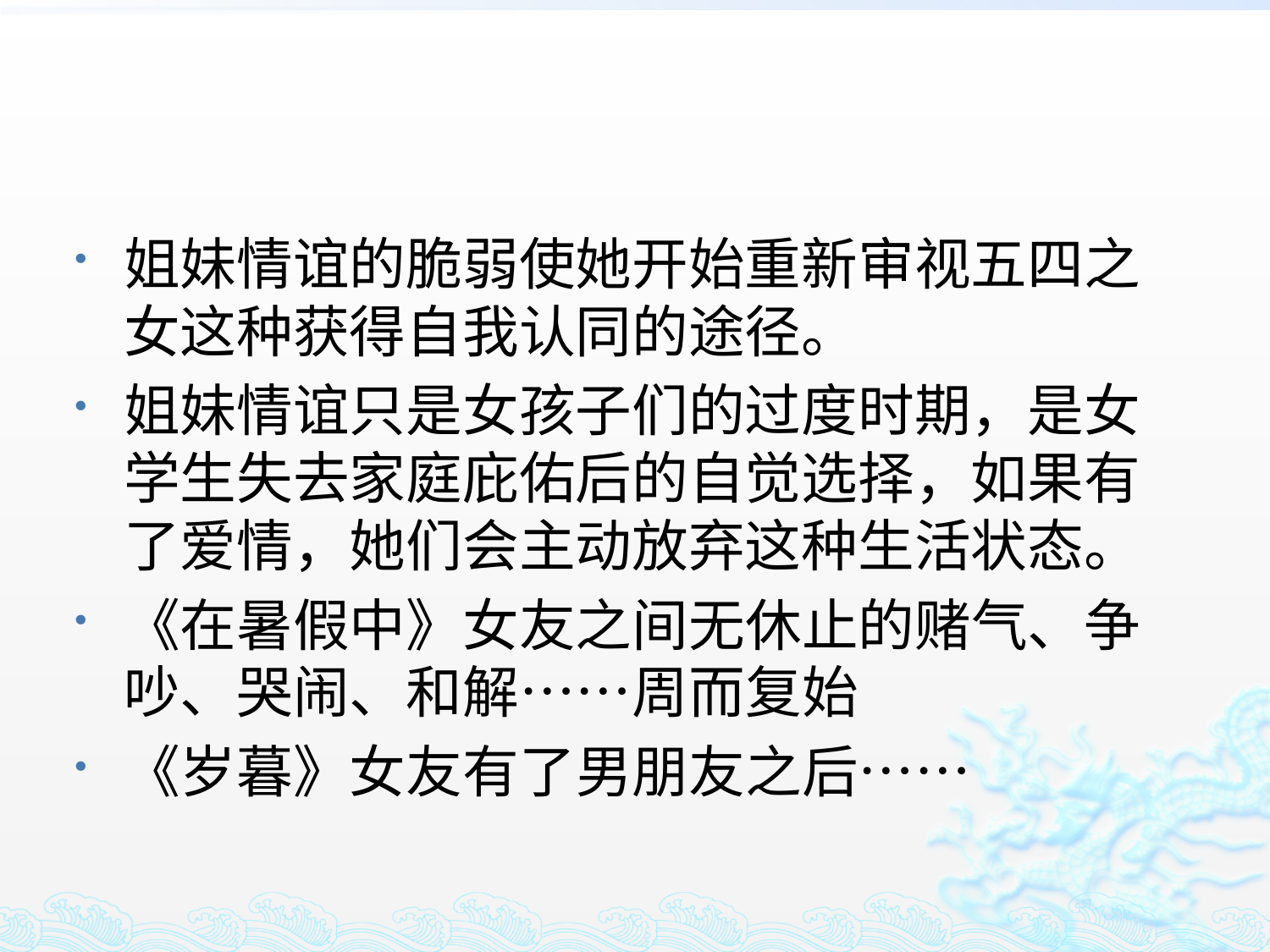

#
姐妹情谊的脆弱使她开始重新审视五四之女这种获得自我认同的途径。
姐妹情谊只是女孩子们的过度时期，是女学生失去家庭庇佑后的自觉选择，如果有了爱情，她们会主动放弃这种生活状态。
《在暑假中》女友之间无休止的赌气、争吵、哭闹、和解……周而复始
《岁暮》女友有了男朋友之后……